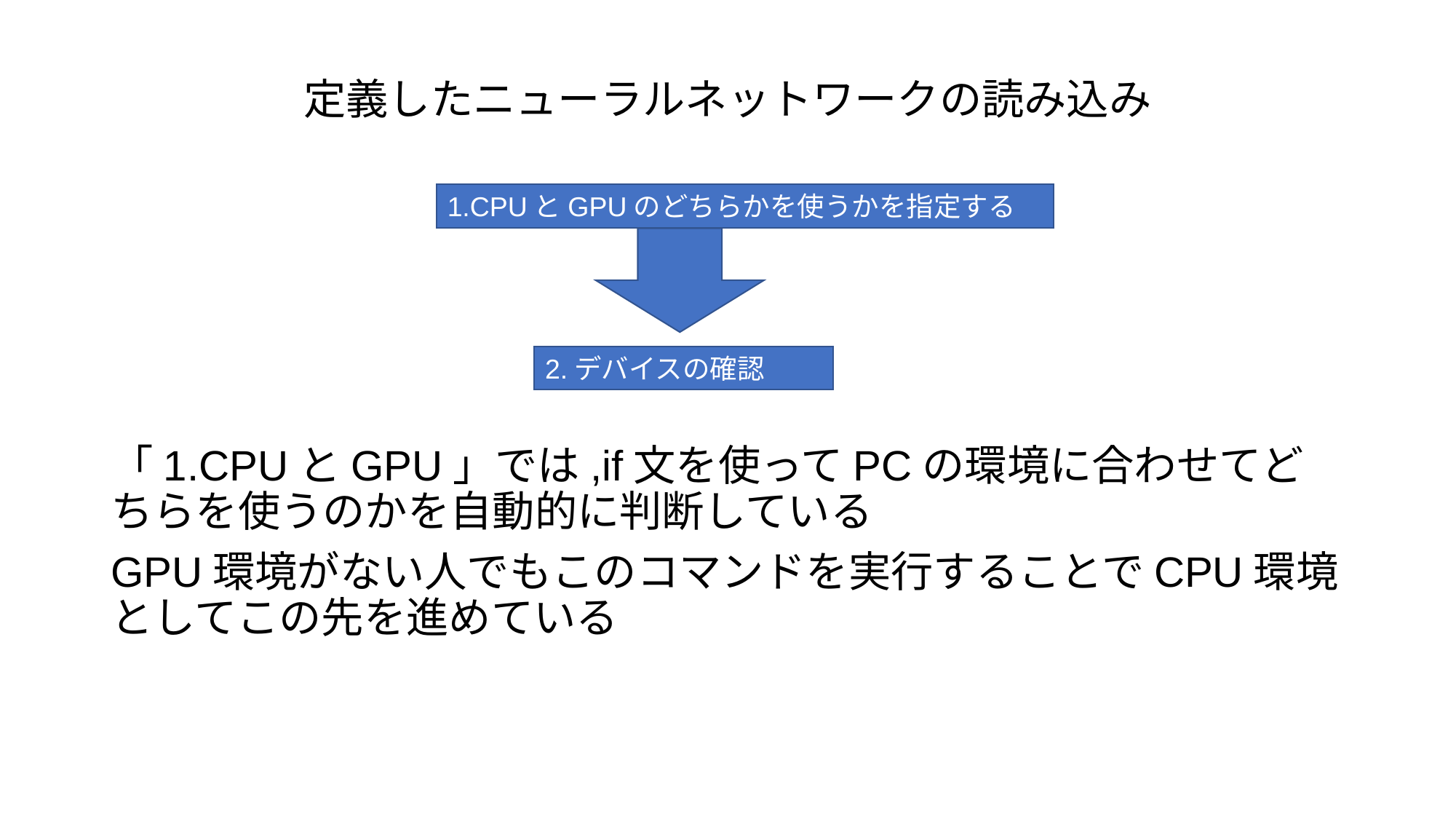

定義したニューラルネットワークの読み込み

「1.CPUとGPU」では,if文を使ってPCの環境に合わせてどちらを使うのかを自動的に判断している
GPU環境がない人でもこのコマンドを実行することでCPU環境としてこの先を進めている
1.CPUとGPUのどちらかを使うかを指定する

2.デバイスの確認